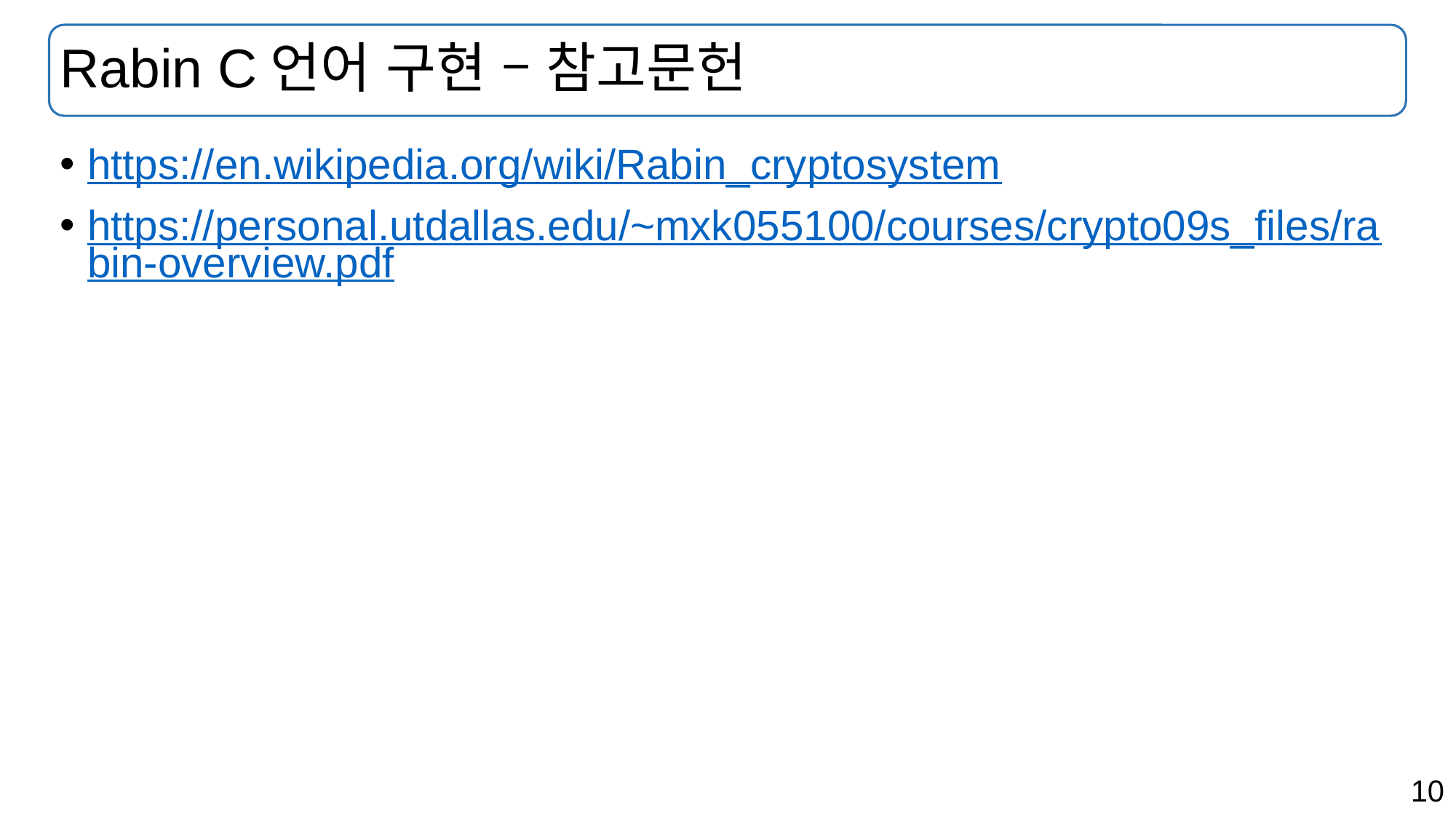

# Rabin C언어 구현 – 참고문헌
https://en.wikipedia.org/wiki/Rabin_cryptosystem
https://personal.utdallas.edu/~mxk055100/courses/crypto09s_files/rabin-overview.pdf